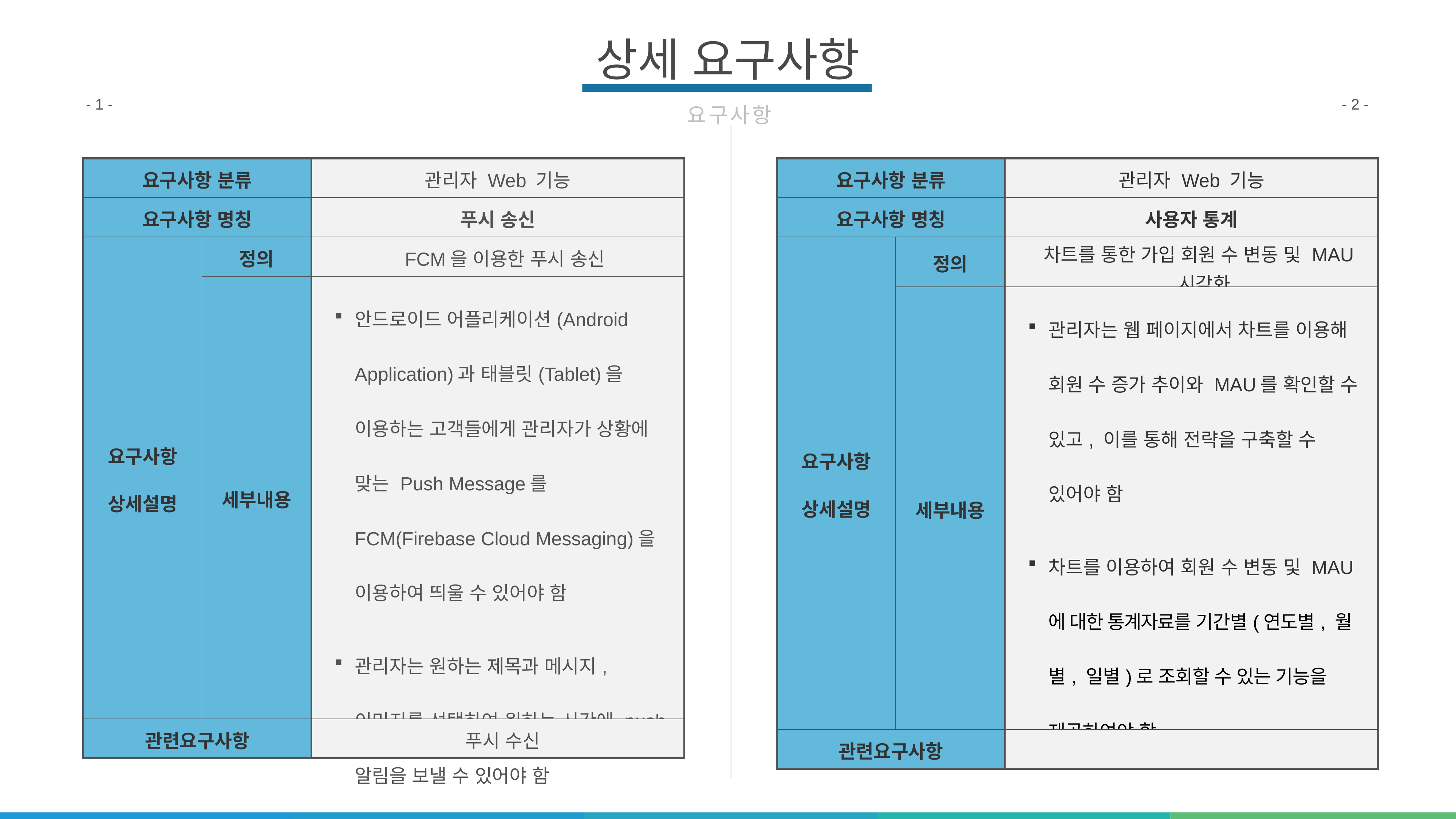

상세 요구사항

요구사항
- 1 -
- 2 -
| 요구사항 분류 |  | 관리자 Web 기능 |
| --- | --- | --- |
| 요구사항 명칭 |  | 푸시 송신 |
| 요구사항 상세설명 | 정의 | FCM을 이용한 푸시 송신 |
|  | 세부내용 | 안드로이드 어플리케이션(Android Application)과 태블릿(Tablet)을 이용하는 고객들에게 관리자가 상황에 맞는 Push Message를 FCM(Firebase Cloud Messaging)을 이용하여 띄울 수 있어야 함 관리자는 원하는 제목과 메시지, 이미지를 선택하여 원하는 시간에 push 알림을 보낼 수 있어야 함 |
| 관련요구사항 |  | 푸시 수신 |
| 요구사항 분류 |  | 관리자 Web 기능 |
| --- | --- | --- |
| 요구사항 명칭 |  | 사용자 통계 |
| 요구사항 상세설명 | 정의 | 차트를 통한 가입 회원 수 변동 및 MAU 시각화 |
|  | 세부내용 | 관리자는 웹 페이지에서 차트를 이용해 회원 수 증가 추이와 MAU를 확인할 수 있고, 이를 통해 전략을 구축할 수 있어야 함 차트를 이용하여 회원 수 변동 및 MAU에 대한 통계자료를 기간별(연도별, 월별, 일별)로 조회할 수 있는 기능을 제공하여야 함 |
| 관련요구사항 |  |  |